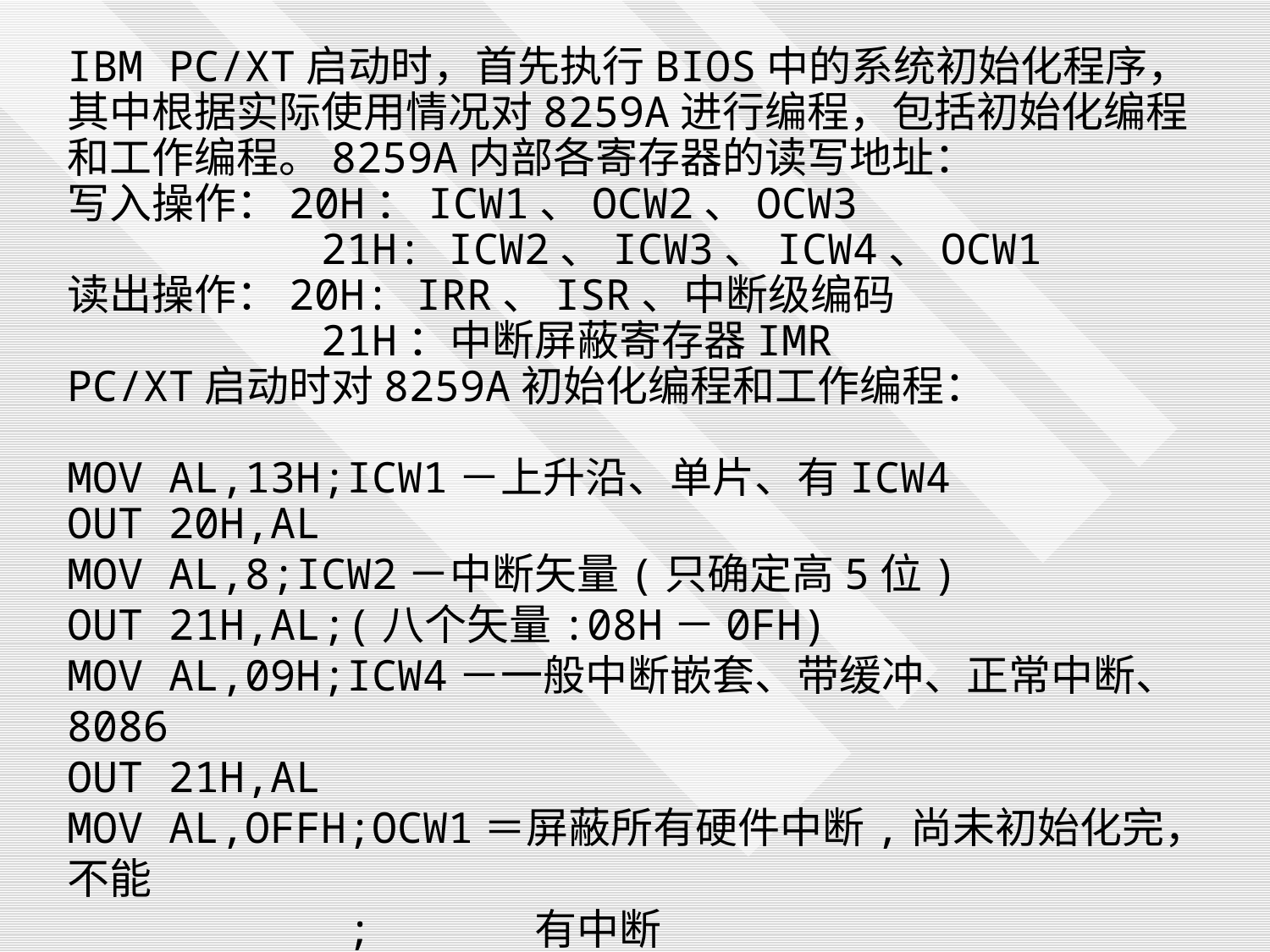

IBM PC/XT启动时，首先执行BIOS中的系统初始化程序，其中根据实际使用情况对8259A进行编程，包括初始化编程和工作编程。8259A内部各寄存器的读写地址：
写入操作：20H：ICW1、OCW2、OCW3
          21H: ICW2、ICW3、ICW4、OCW1
读出操作：20H: IRR、ISR、中断级编码
          21H：中断屏蔽寄存器IMR
PC/XT启动时对8259A初始化编程和工作编程：

MOV AL,13H;ICW1－上升沿、单片、有ICW4
OUT 20H,AL
MOV AL,8;ICW2－中断矢量(只确定高5位)
OUT 21H,AL;(八个矢量:08H－0FH)
MOV AL,09H;ICW4－一般中断嵌套、带缓冲、正常中断、8086
OUT 21H,AL
MOV AL,OFFH;OCW1＝屏蔽所有硬件中断,尚未初始化完，不能
           ;      有中断
OUT 21H,AL